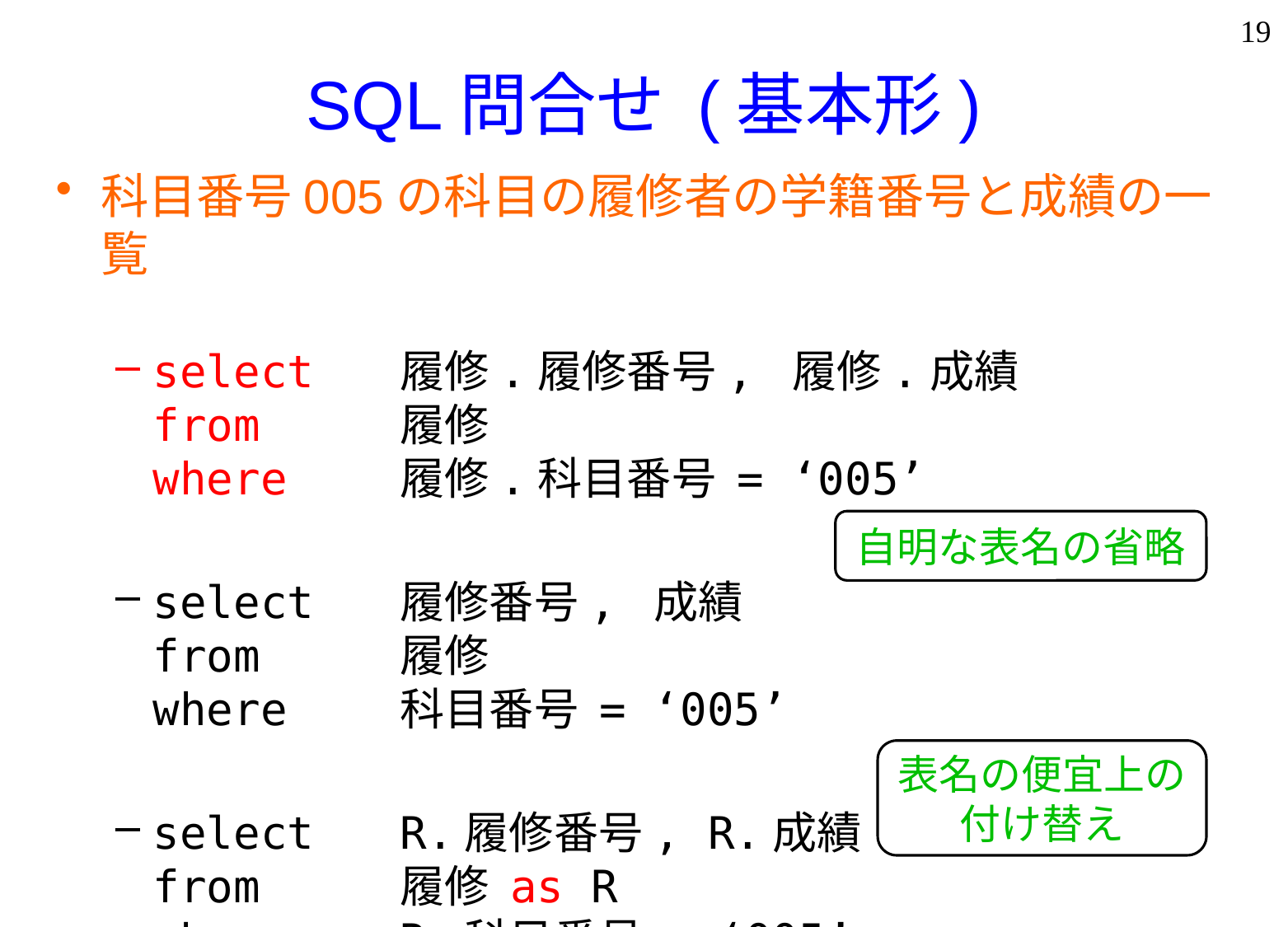

19
# SQL問合せ (基本形)
科目番号005の科目の履修者の学籍番号と成績の一覧
select	履修.履修番号, 履修.成績
from		履修
where 	履修.科目番号 = ‘005’

select	履修番号, 成績
from		履修
where 	科目番号 = ‘005’

select	R.履修番号, R.成績
from		履修 as R
where 	R.科目番号 = ‘005’
自明な表名の省略
表名の便宜上の
付け替え